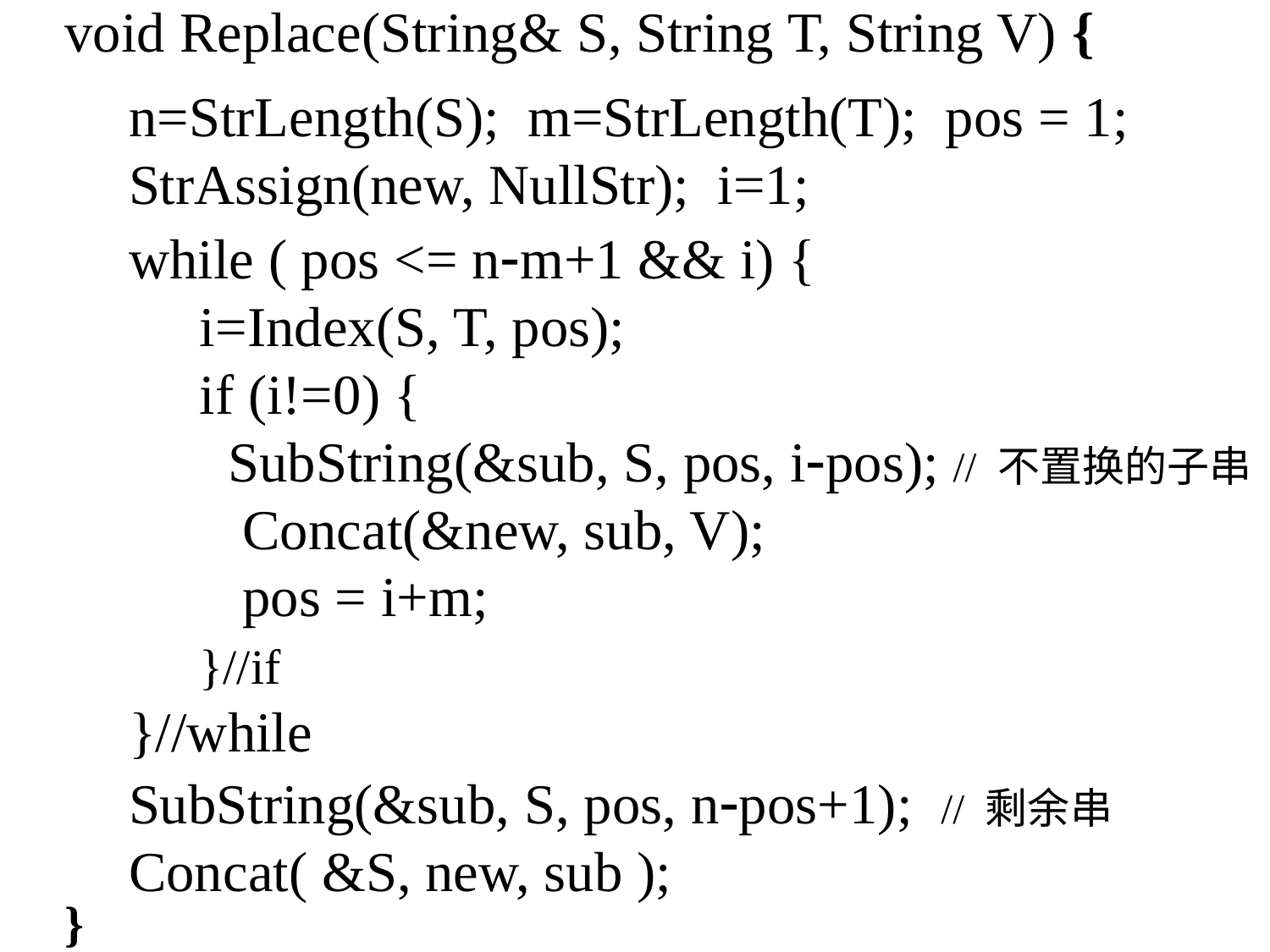

void Replace(String& S, String T, String V) {

}
n=StrLength(S);  m=StrLength(T);  pos = 1;
StrAssign(new, NullStr);  i=1;
while ( pos <= n−m+1 && i) {
     i=Index(S, T, pos);
     if (i!=0) {
       SubString(&sub, S, pos, i−pos); // 不置换的子串
        Concat(&new, sub, V);
        pos = i+m;
     }//if
}//while
SubString(&sub, S, pos, n−pos+1);  // 剩余串
Concat( &S, new, sub );